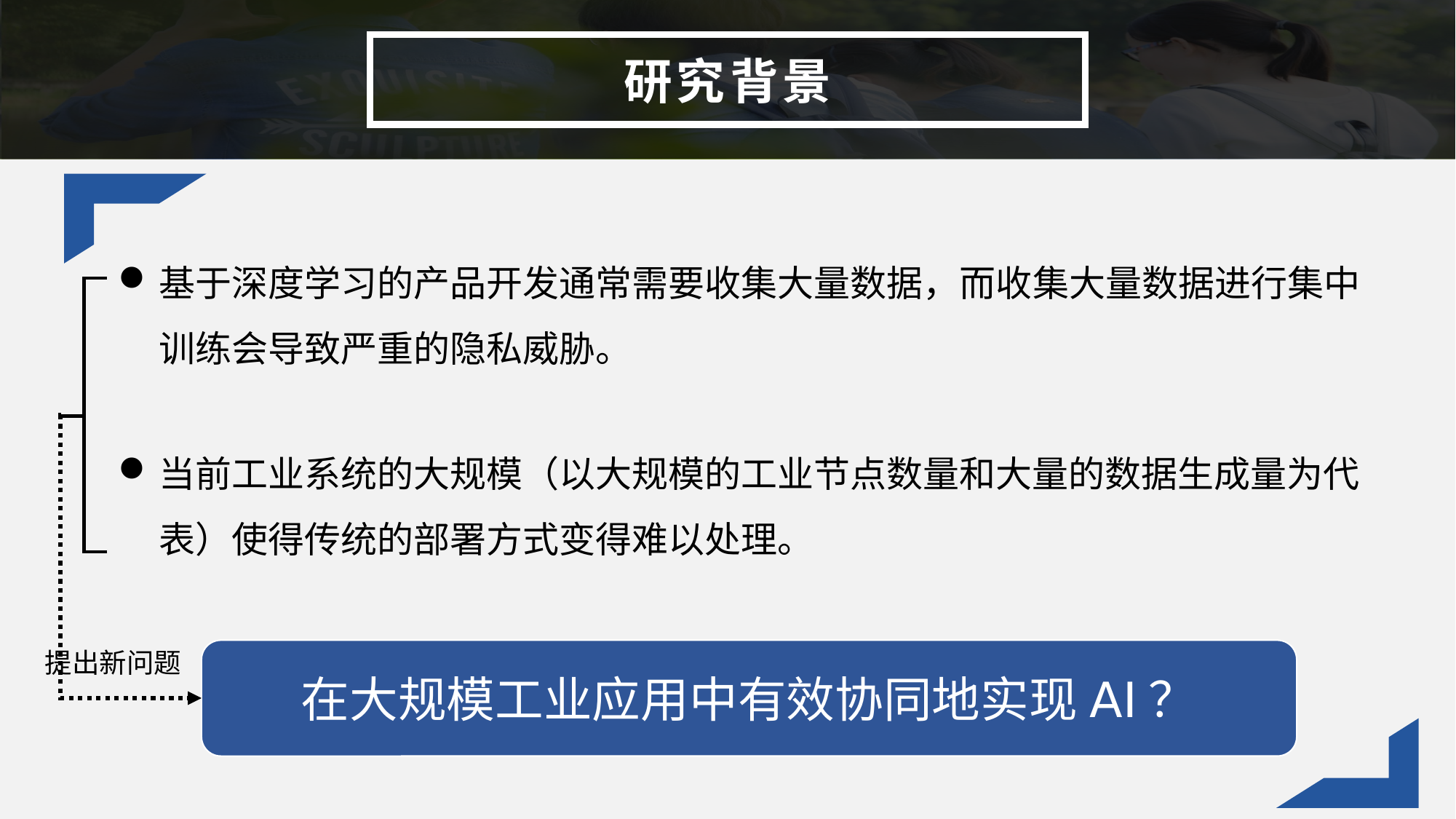

研究背景

基于深度学习的产品开发通常需要收集大量数据，而收集大量数据进行集中训练会导致严重的隐私威胁。

当前工业系统的大规模（以大规模的工业节点数量和大量的数据生成量为代表）使得传统的部署方式变得难以处理。
在大规模工业应用中有效协同地实现AI？
提出新问题